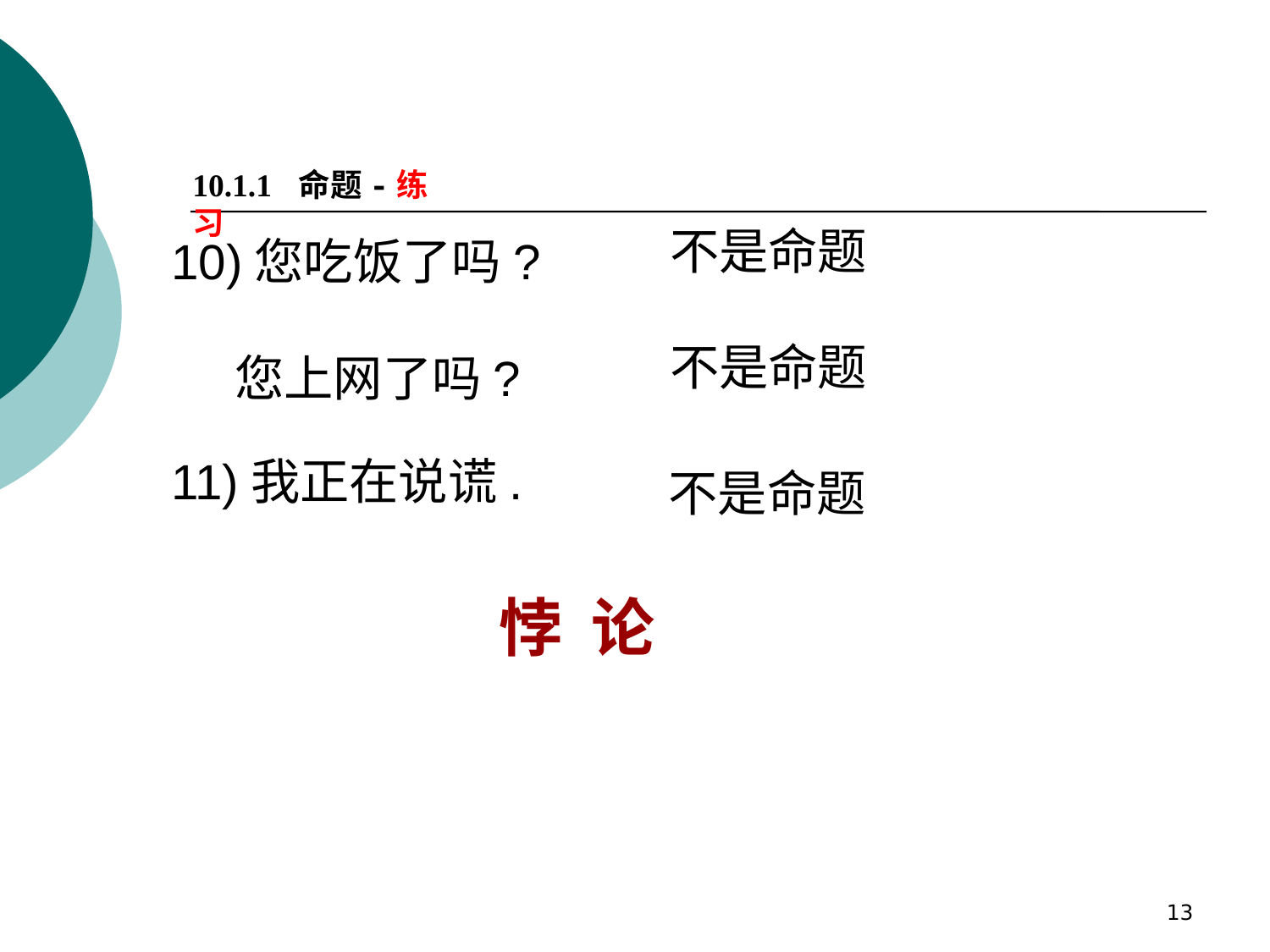

10.1.1 命题-练习
不是命题
10)您吃饭了吗?
不是命题
您上网了吗?
11)我正在说谎.
不是命题
悖  论
13